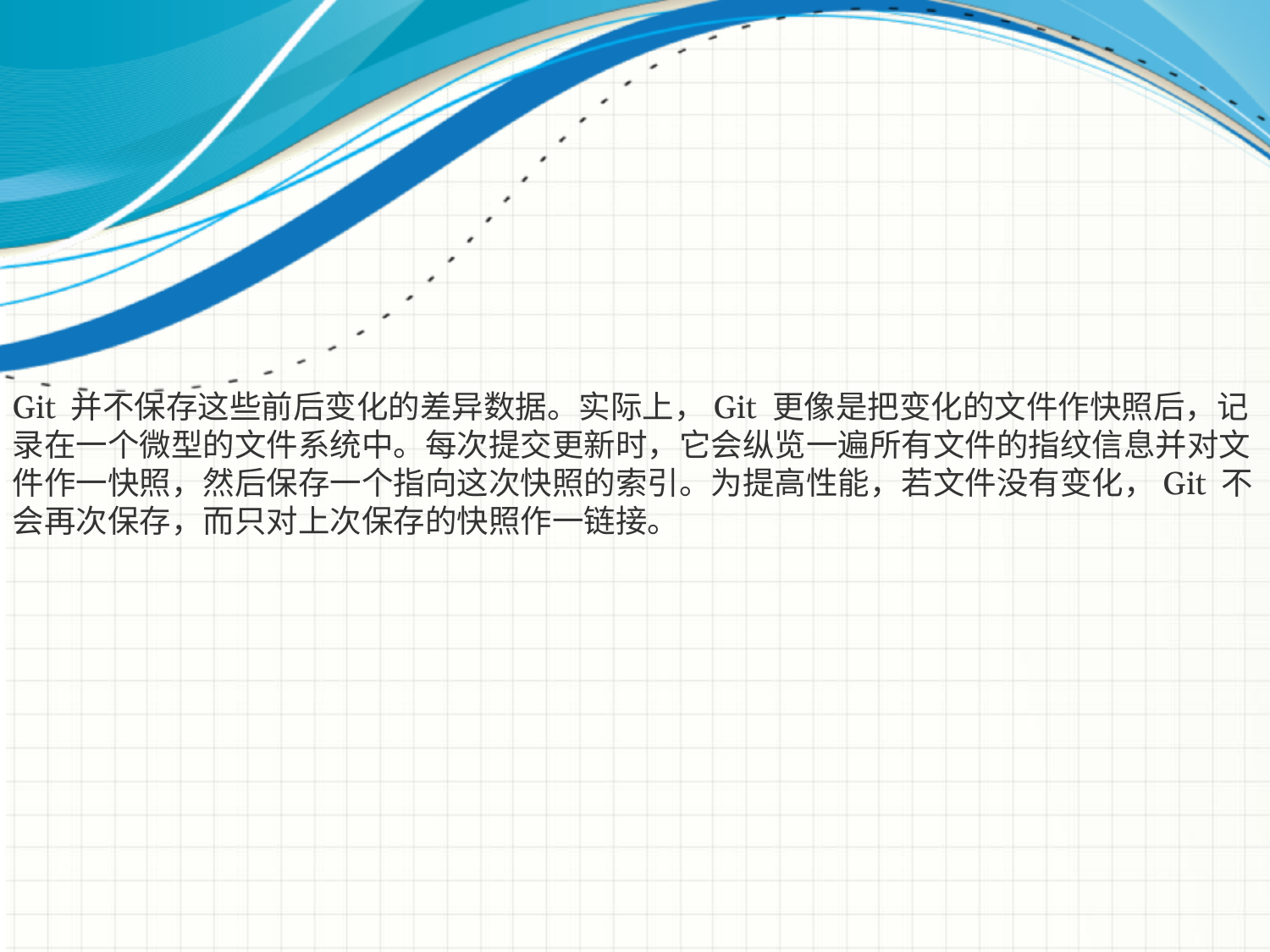

Git 并不保存这些前后变化的差异数据。实际上，Git 更像是把变化的文件作快照后，记录在一个微型的文件系统中。每次提交更新时，它会纵览一遍所有文件的指纹信息并对文件作一快照，然后保存一个指向这次快照的索引。为提高性能，若文件没有变化，Git 不会再次保存，而只对上次保存的快照作一链接。